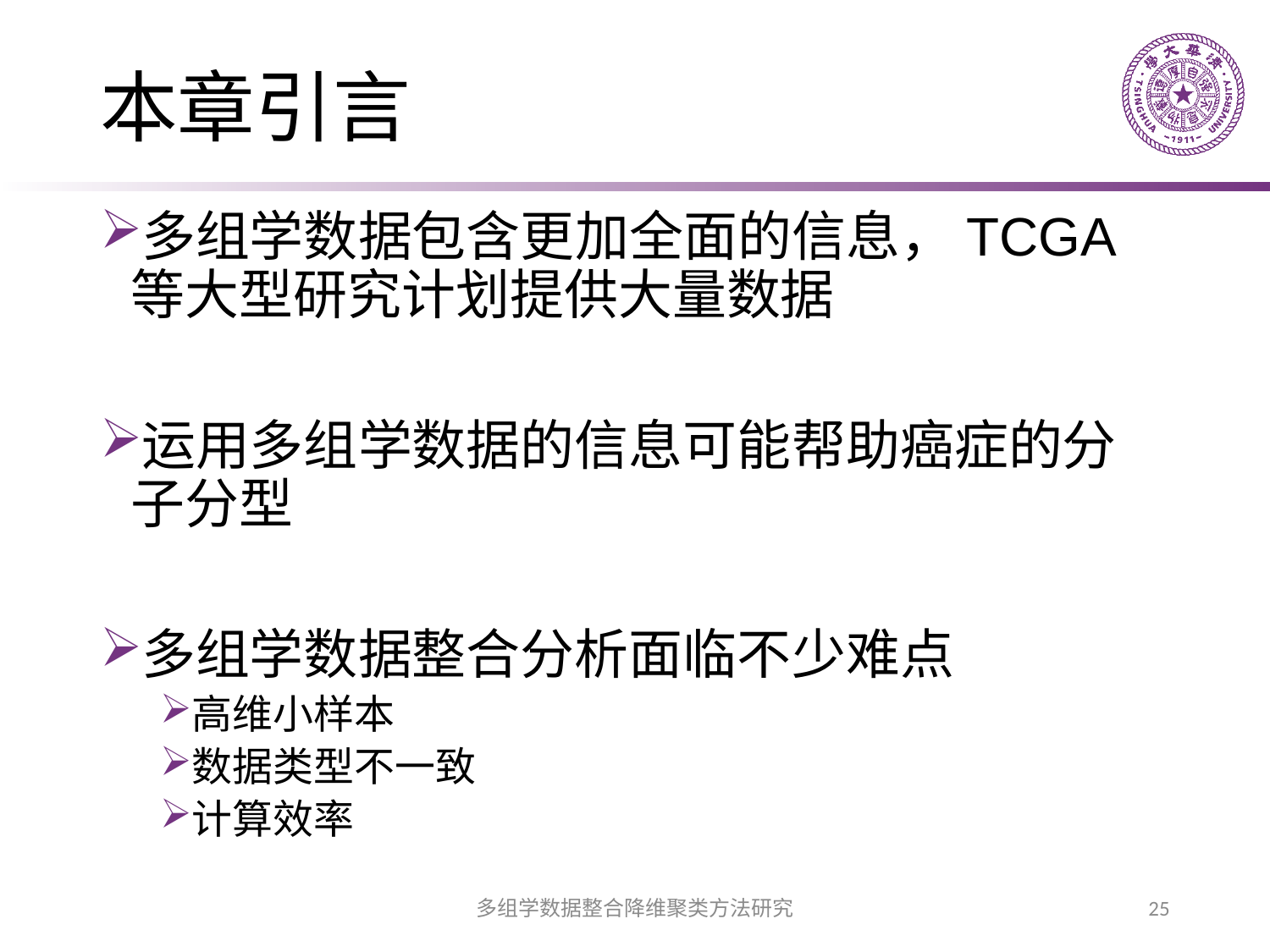

# 本章引言
多组学数据包含更加全面的信息，TCGA等大型研究计划提供大量数据

运用多组学数据的信息可能帮助癌症的分子分型

多组学数据整合分析面临不少难点
高维小样本
数据类型不一致
计算效率
多组学数据整合降维聚类方法研究
25